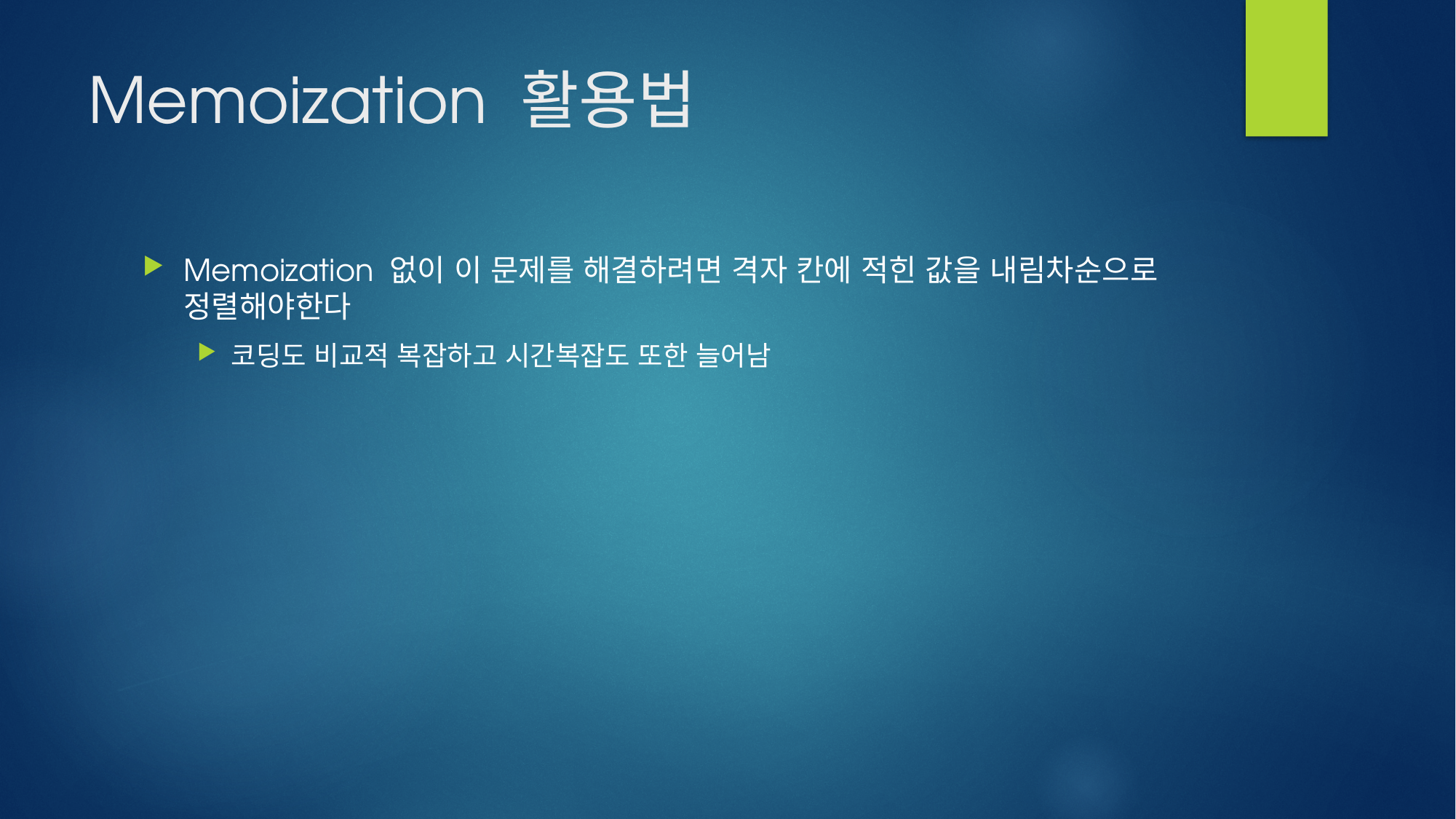

# Memoization 활용법
Memoization 없이 이 문제를 해결하려면 격자 칸에 적힌 값을 내림차순으로 정렬해야한다
코딩도 비교적 복잡하고 시간복잡도 또한 늘어남